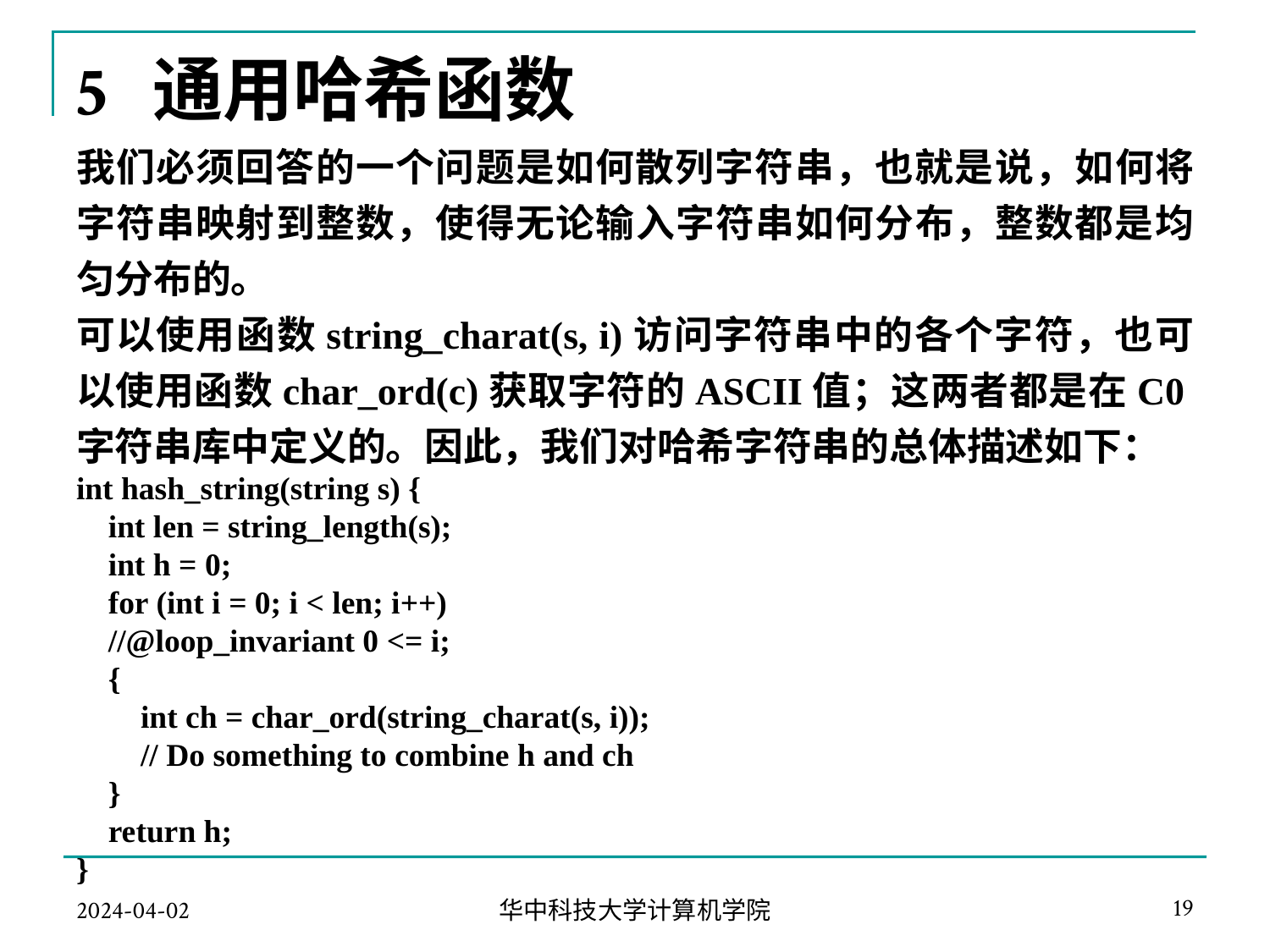

# 5  通用哈希函数
我们必须回答的一个问题是如何散列字符串，也就是说，如何将字符串映射到整数，使得无论输入字符串如何分布，整数都是均匀分布的。
可以使用函数string_charat(s, i)访问字符串中的各个字符，也可以使用函数char_ord(c)获取字符的ASCII值；这两者都是在C0字符串库中定义的。因此，我们对哈希字符串的总体描述如下：
int hash_string(string s) {
    int len = string_length(s);
    int h = 0;
    for (int i = 0; i < len; i++)
    //@loop_invariant 0 <= i;
    {
        int ch = char_ord(string_charat(s, i));
        // Do something to combine h and ch
    }
    return h;
}
2024-04-02
19
华中科技大学计算机学院